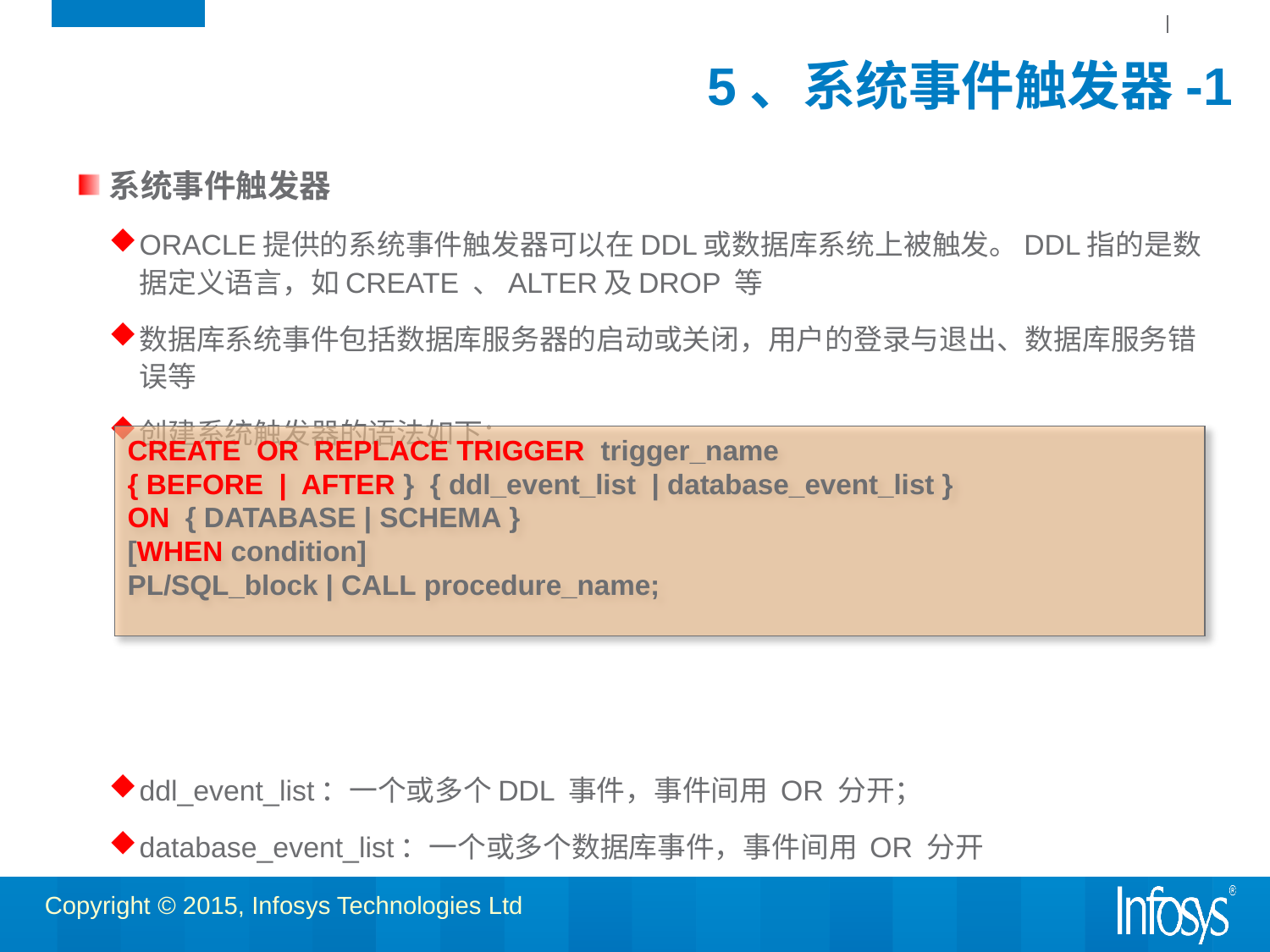

# 5、系统事件触发器-1
系统事件触发器
ORACLE提供的系统事件触发器可以在DDL或数据库系统上被触发。DDL指的是数据定义语言，如CREATE 、ALTER及DROP 等
数据库系统事件包括数据库服务器的启动或关闭，用户的登录与退出、数据库服务错误等
创建系统触发器的语法如下：

ddl_event_list：一个或多个DDL 事件，事件间用 OR 分开；
database_event_list：一个或多个数据库事件，事件间用 OR 分开

CREATE  OR  REPLACE TRIGGER  trigger_name
{ BEFORE  |  AFTER }  { ddl_event_list  | database_event_list }
ON  { DATABASE | SCHEMA }
[WHEN condition]
PL/SQL_block | CALL procedure_name;